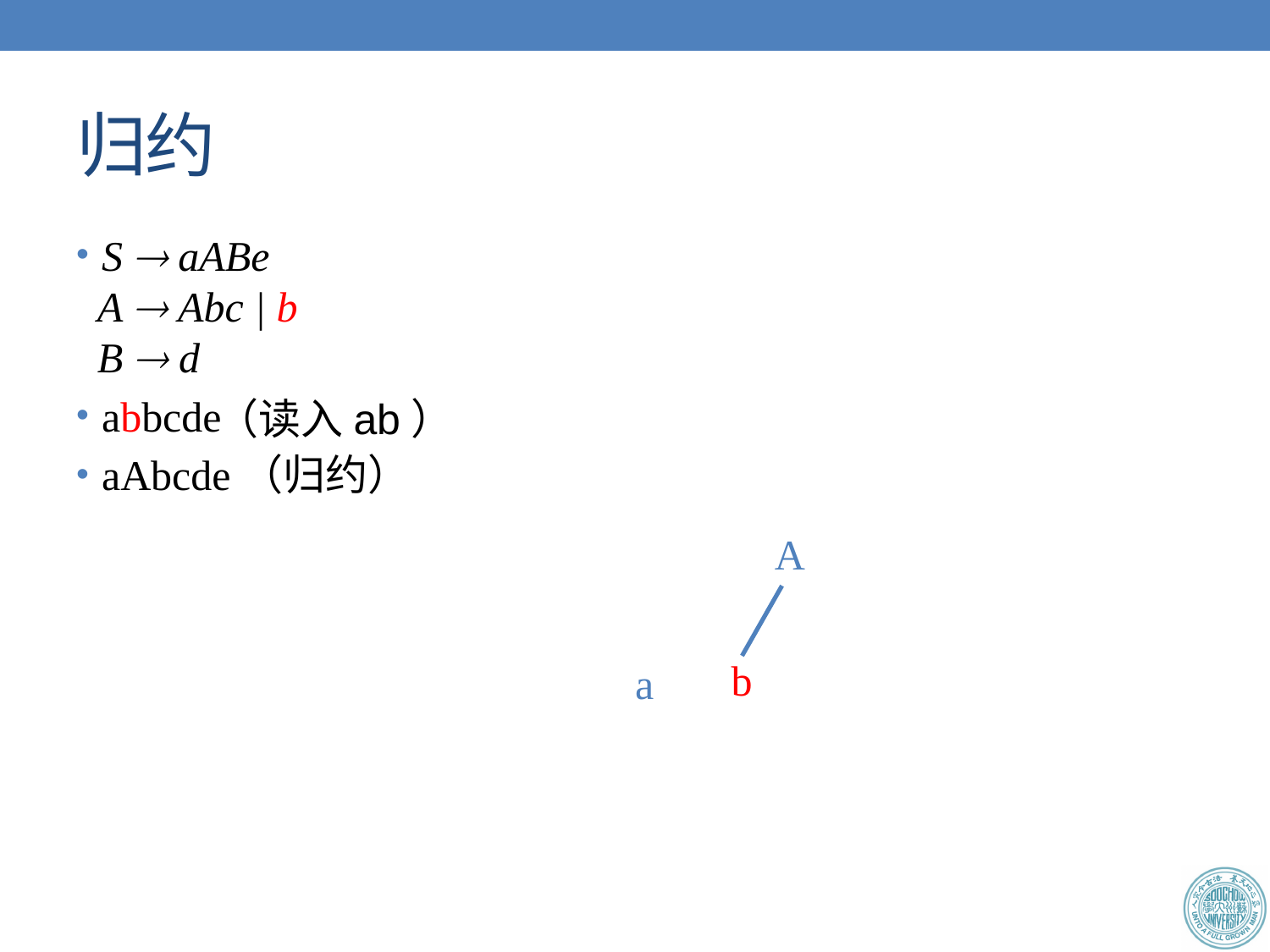

# 归约
S → aABe
  A → Abc | b
  B → d
abbcde
aAbcde（归约）
（读入ab）
A

b
a